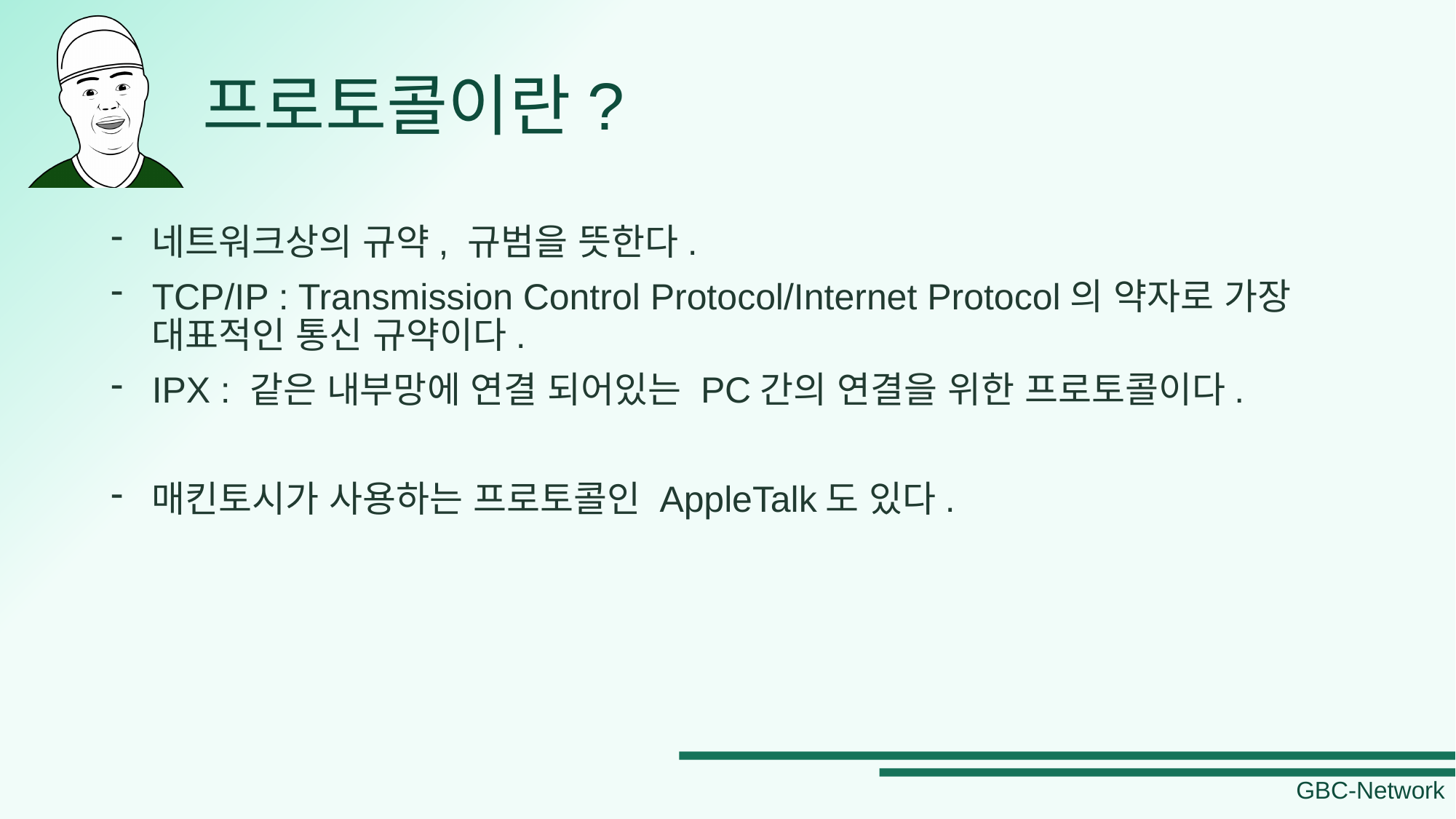

# 프로토콜이란?
네트워크상의 규약, 규범을 뜻한다.
TCP/IP : Transmission Control Protocol/Internet Protocol의 약자로 가장 대표적인 통신 규약이다.
IPX : 같은 내부망에 연결 되어있는 PC간의 연결을 위한 프로토콜이다.

매킨토시가 사용하는 프로토콜인 AppleTalk도 있다.